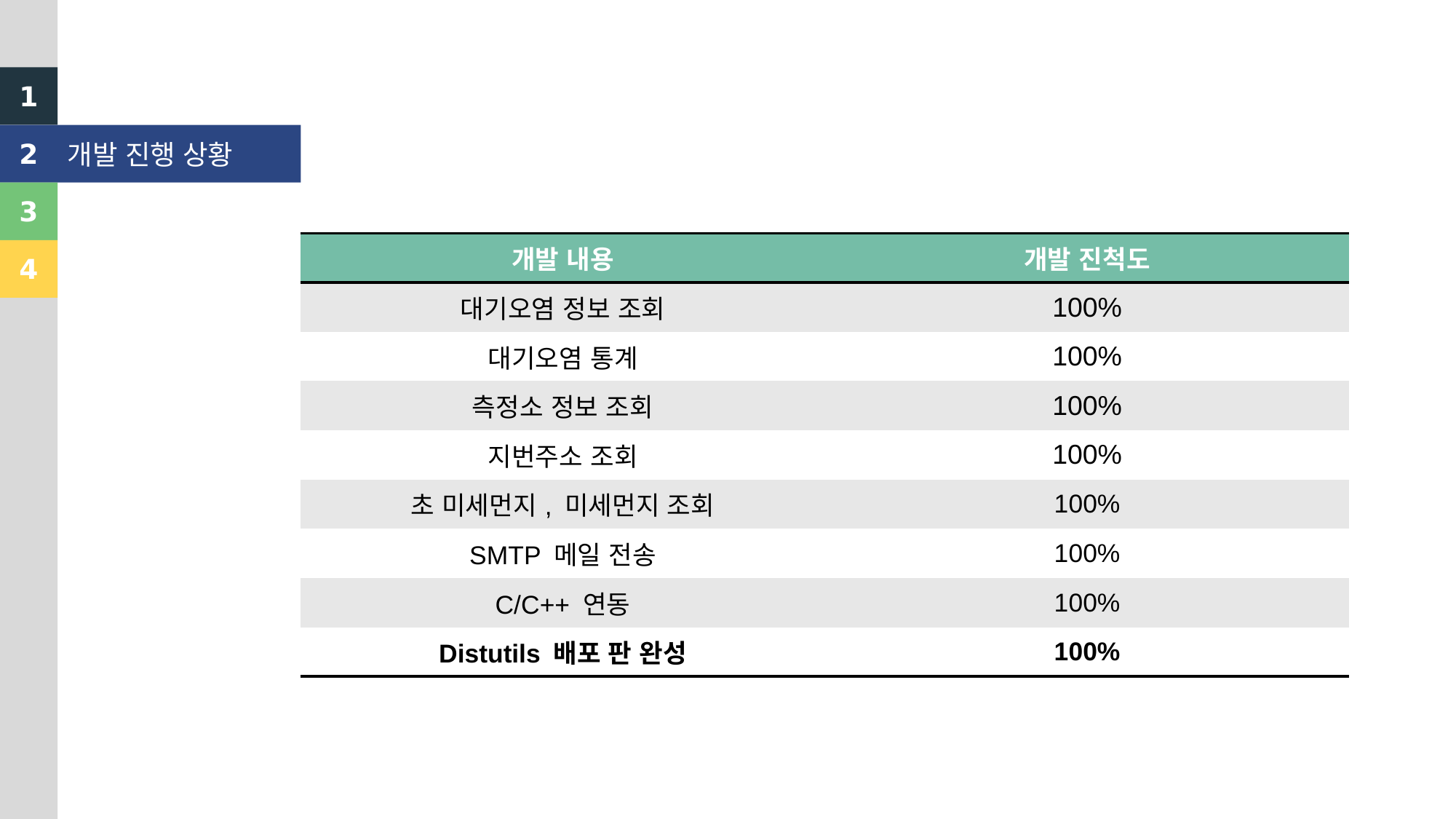

1
개발 진행 상황
2

3
| 개발 내용 | 개발 진척도 |
| --- | --- |
| 대기오염 정보 조회 | 100% |
| 대기오염 통계 | 100% |
| 측정소 정보 조회 | 100% |
| 지번주소 조회 | 100% |
| 초 미세먼지, 미세먼지 조회 | 100% |
| SMTP 메일 전송 | 100% |
| C/C++ 연동 | 100% |
| Distutils 배포 판 완성 | 100% |

4